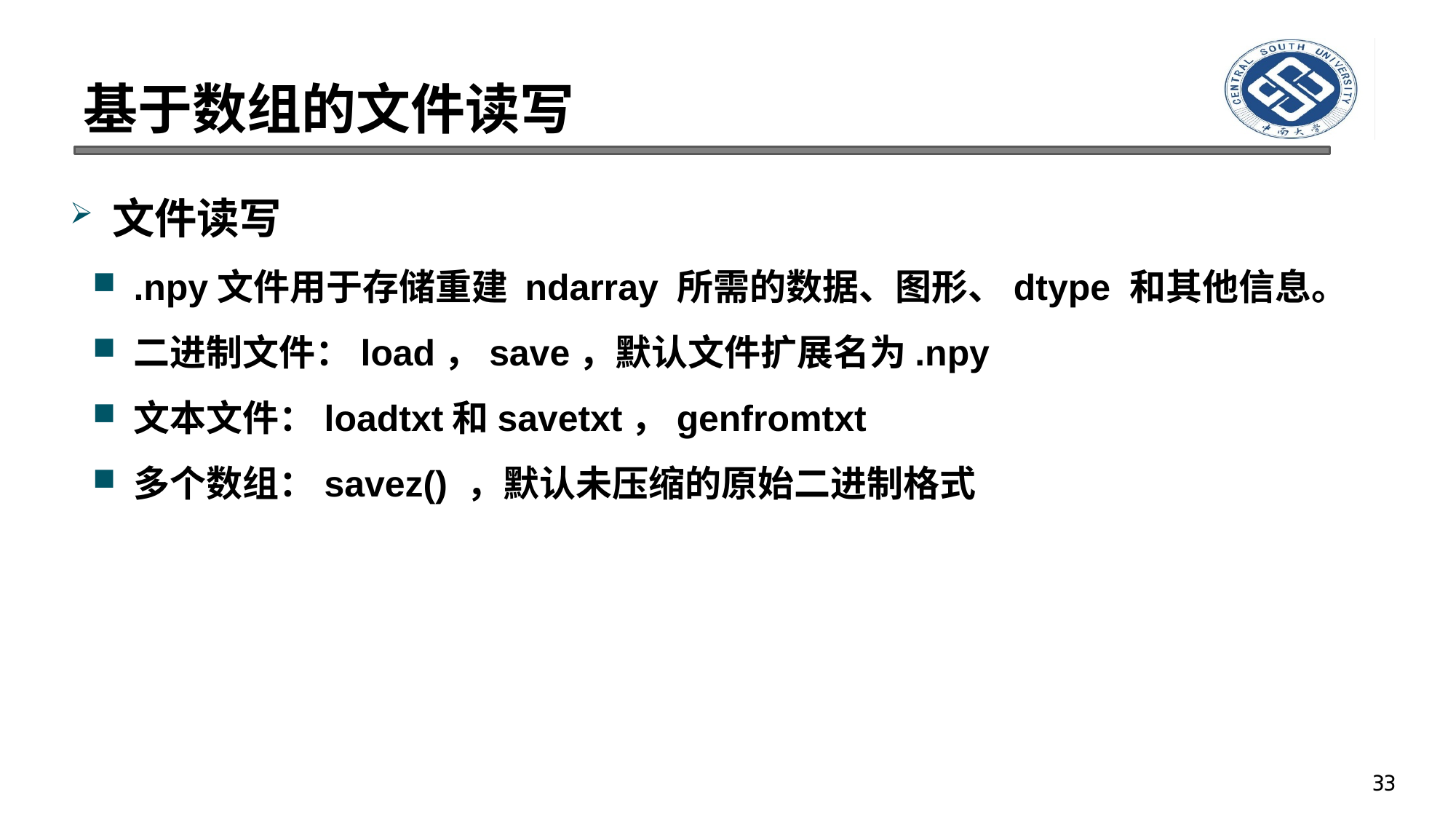

# 基于数组的文件读写
文件读写
.npy文件用于存储重建 ndarray 所需的数据、图形、dtype 和其他信息。
二进制文件：load，save，默认文件扩展名为.npy
文本文件：loadtxt和savetxt，genfromtxt
多个数组：savez() ，默认未压缩的原始二进制格式
33